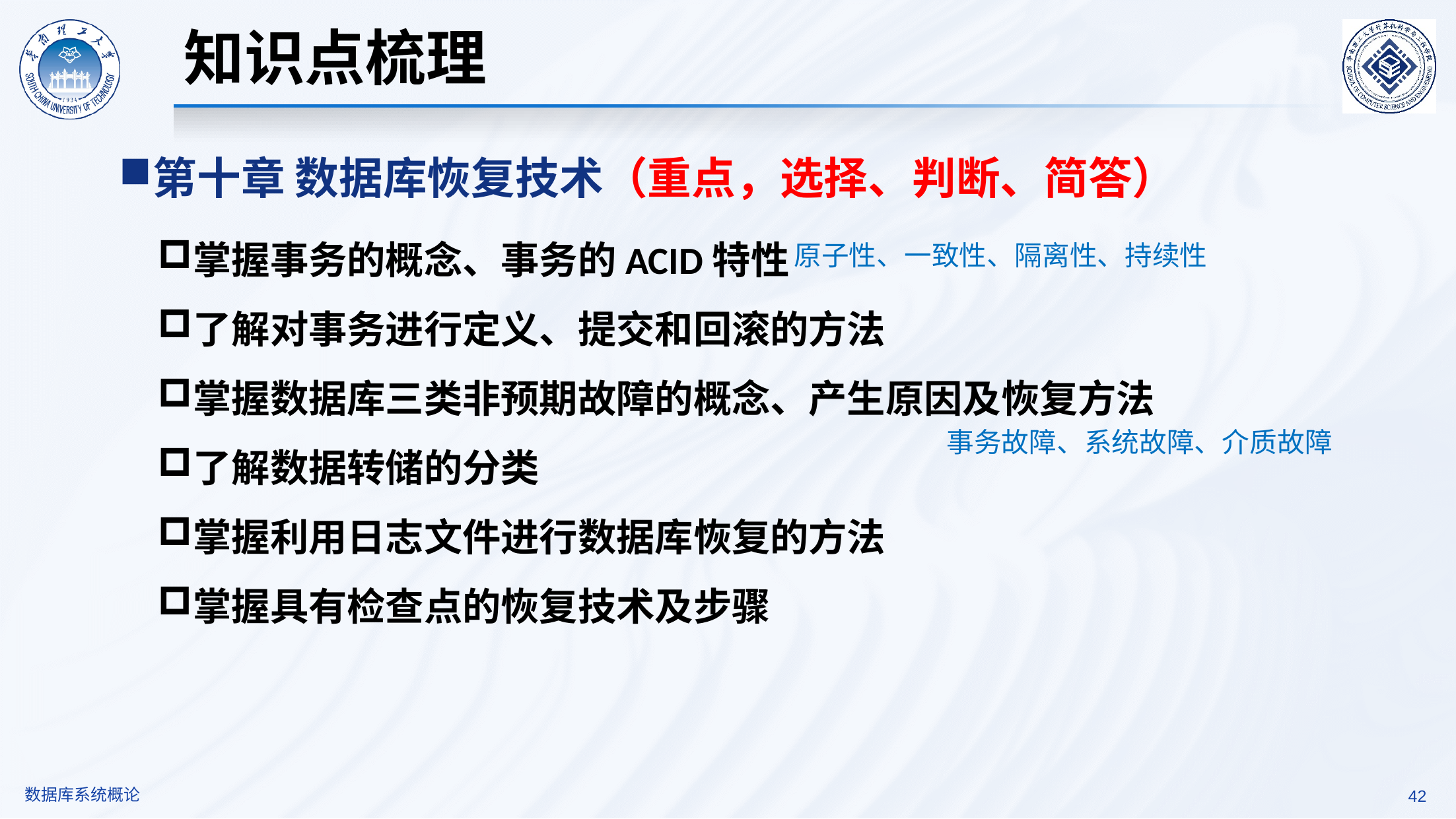

知识点梳理
第十章 数据库恢复技术（重点，选择、判断、简答）
掌握事务的概念、事务的ACID特性
了解对事务进行定义、提交和回滚的方法
掌握数据库三类非预期故障的概念、产生原因及恢复方法
了解数据转储的分类
掌握利用日志文件进行数据库恢复的方法
掌握具有检查点的恢复技术及步骤

原子性、一致性、隔离性、持续性
事务故障、系统故障、介质故障